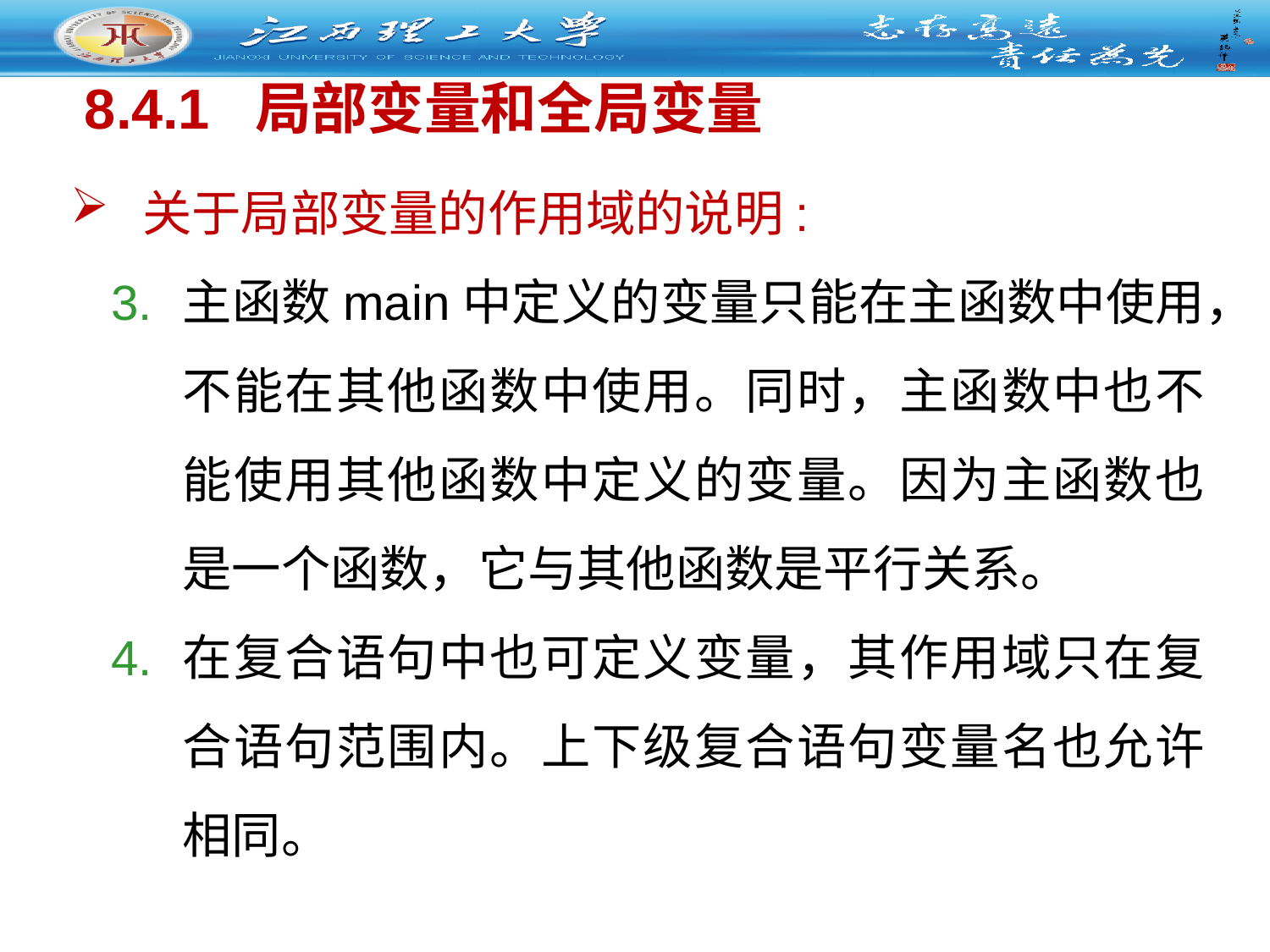

# 8.4.1  局部变量和全局变量
关于局部变量的作用域的说明:
主函数main中定义的变量只能在主函数中使用，不能在其他函数中使用。同时，主函数中也不能使用其他函数中定义的变量。因为主函数也是一个函数，它与其他函数是平行关系。
在复合语句中也可定义变量，其作用域只在复合语句范围内。上下级复合语句变量名也允许相同。